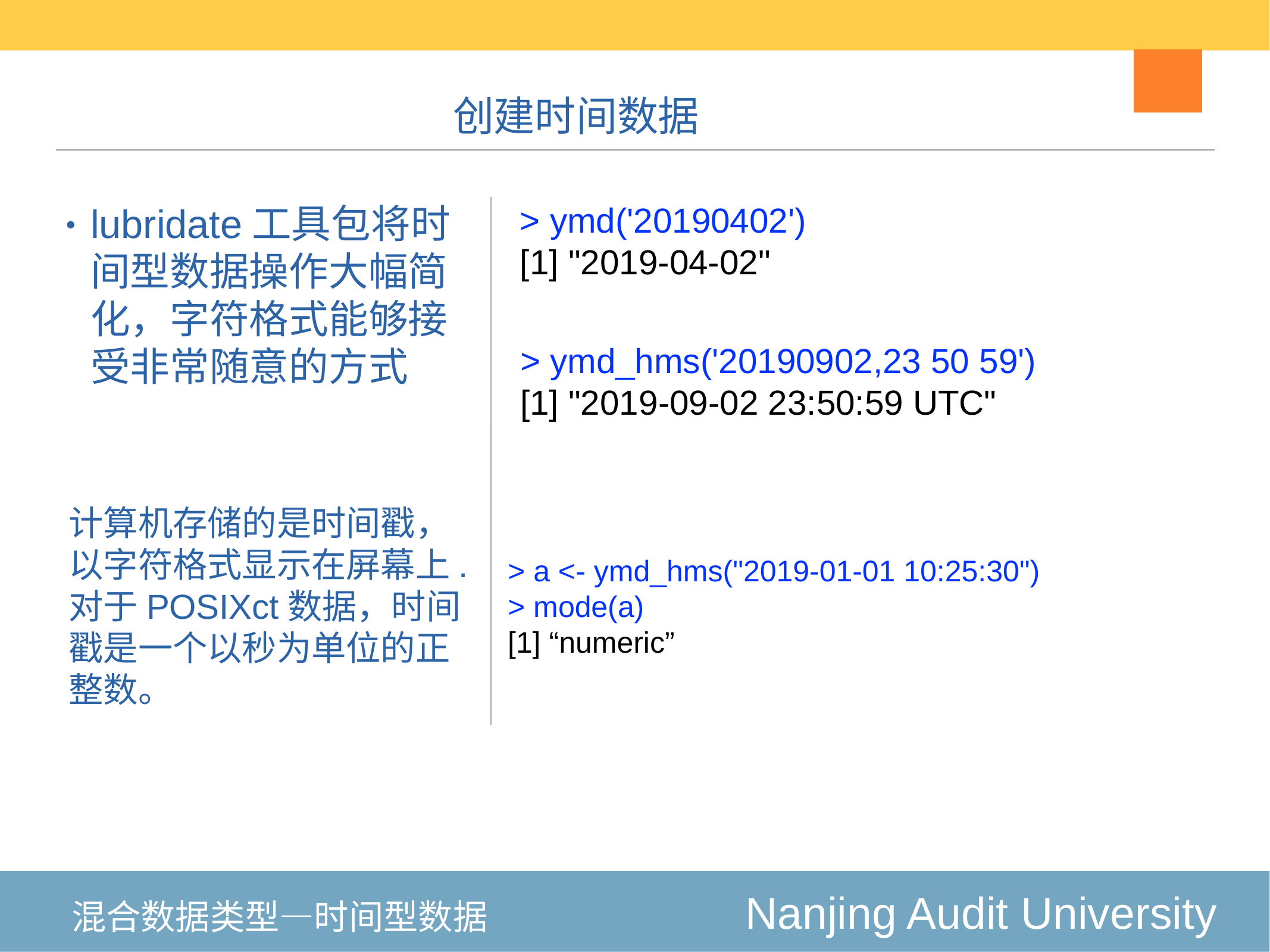

创建时间数据
lubridate工具包将时间型数据操作大幅简化，字符格式能够接受非常随意的方式
> ymd('20190402')
[1] "2019-04-02"
> ymd_hms('20190902,23 50 59')
[1] "2019-09-02 23:50:59 UTC"
计算机存储的是时间戳，以字符格式显示在屏幕上.
对于POSIXct数据，时间戳是一个以秒为单位的正整数。
> a <- ymd_hms("2019-01-01 10:25:30")
> mode(a)
[1] “numeric”
混合数据类型—时间型数据